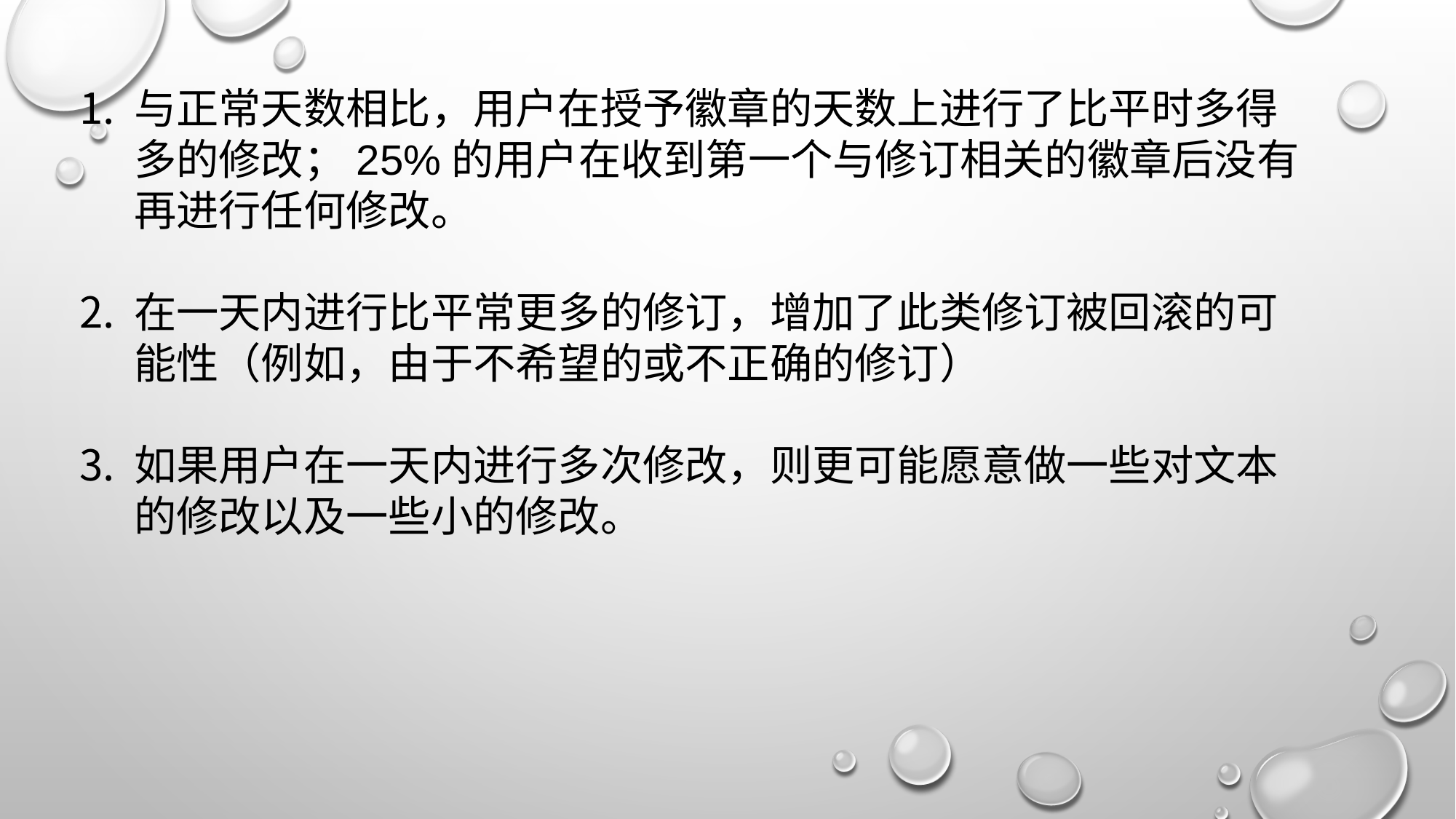

与正常天数相比，用户在授予徽章的天数上进行了比平时多得多的修改；25%的用户在收到第一个与修订相关的徽章后没有再进行任何修改。

在一天内进行比平常更多的修订，增加了此类修订被回滚的可能性（例如，由于不希望的或不正确的修订）

如果用户在一天内进行多次修改，则更可能愿意做一些对文本的修改以及一些小的修改。